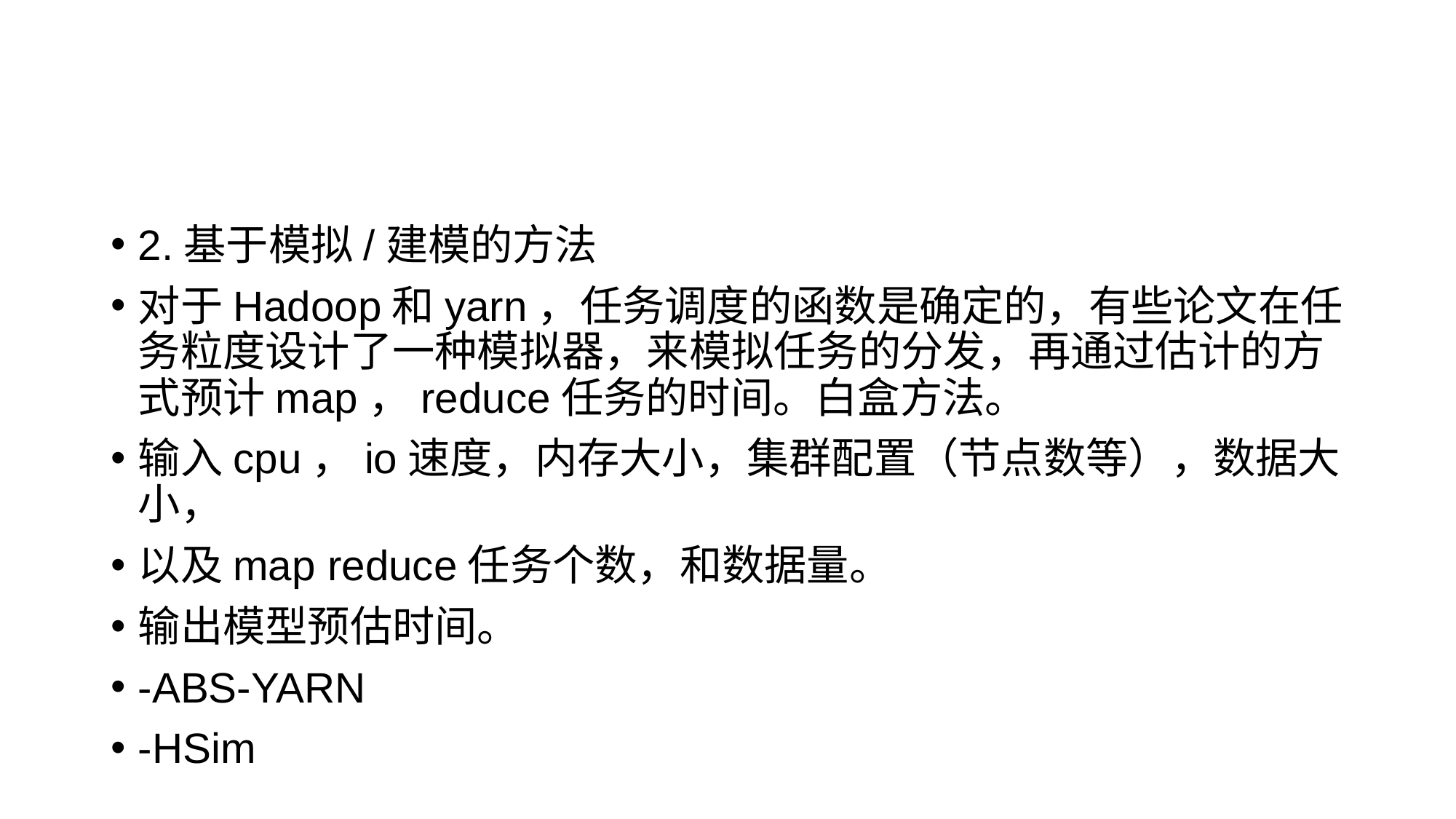

#
2.基于模拟/建模的方法
对于Hadoop和yarn，任务调度的函数是确定的，有些论文在任务粒度设计了一种模拟器，来模拟任务的分发，再通过估计的方式预计map，reduce任务的时间。白盒方法。
输入cpu，io速度，内存大小，集群配置（节点数等），数据大小，
以及map reduce任务个数，和数据量。
输出模型预估时间。
-ABS-YARN
-HSim